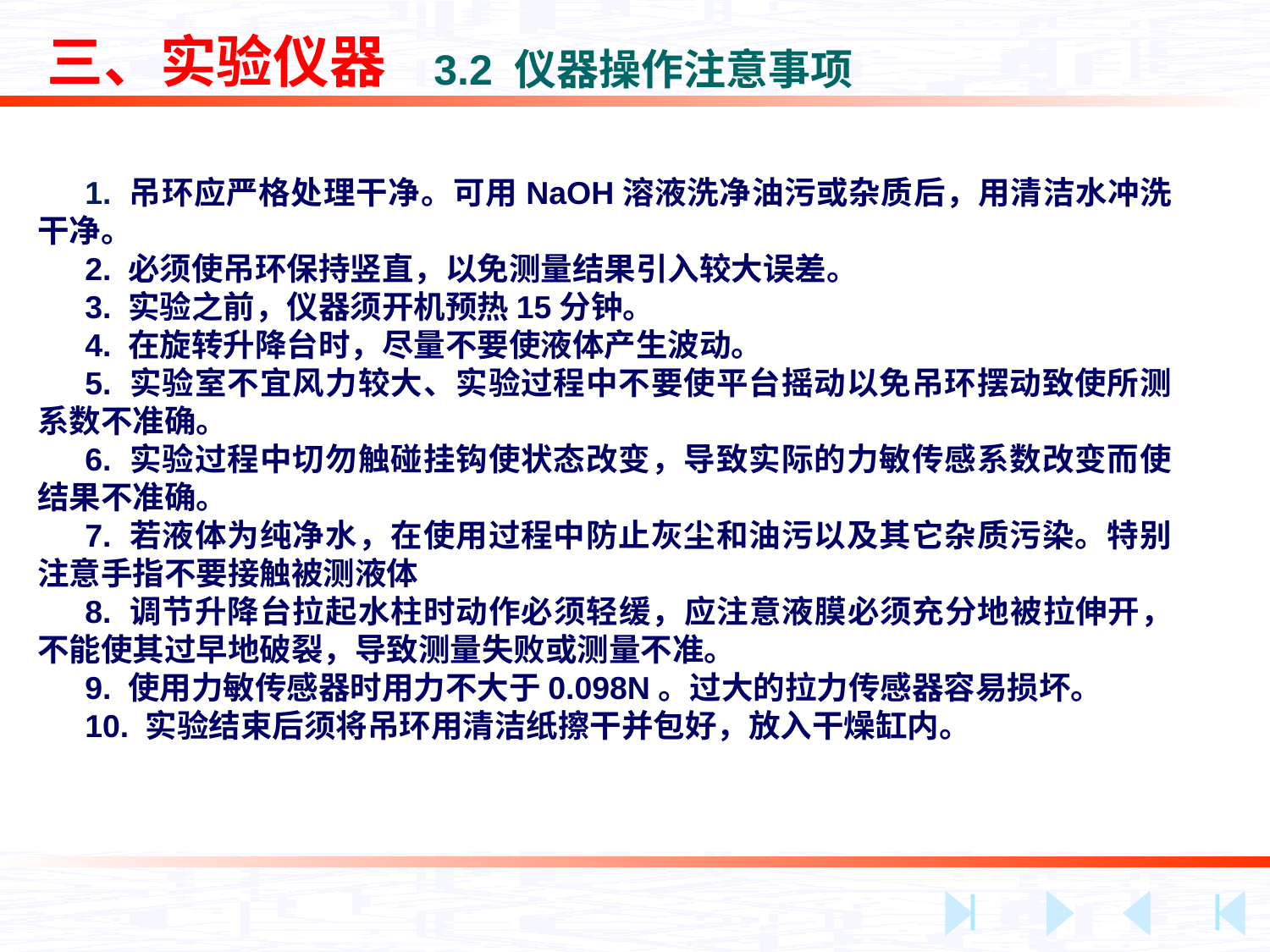

三、实验仪器
3.2 仪器操作注意事项
1. 吊环应严格处理干净。可用NaOH溶液洗净油污或杂质后，用清洁水冲洗干净。
2. 必须使吊环保持竖直，以免测量结果引入较大误差。
3. 实验之前，仪器须开机预热15分钟。
4. 在旋转升降台时，尽量不要使液体产生波动。
5. 实验室不宜风力较大、实验过程中不要使平台摇动以免吊环摆动致使所测系数不准确。
6. 实验过程中切勿触碰挂钩使状态改变，导致实际的力敏传感系数改变而使结果不准确。
7. 若液体为纯净水，在使用过程中防止灰尘和油污以及其它杂质污染。特别注意手指不要接触被测液体
8. 调节升降台拉起水柱时动作必须轻缓，应注意液膜必须充分地被拉伸开，不能使其过早地破裂，导致测量失败或测量不准。
9. 使用力敏传感器时用力不大于0.098N。过大的拉力传感器容易损坏。
10. 实验结束后须将吊环用清洁纸擦干并包好，放入干燥缸内。